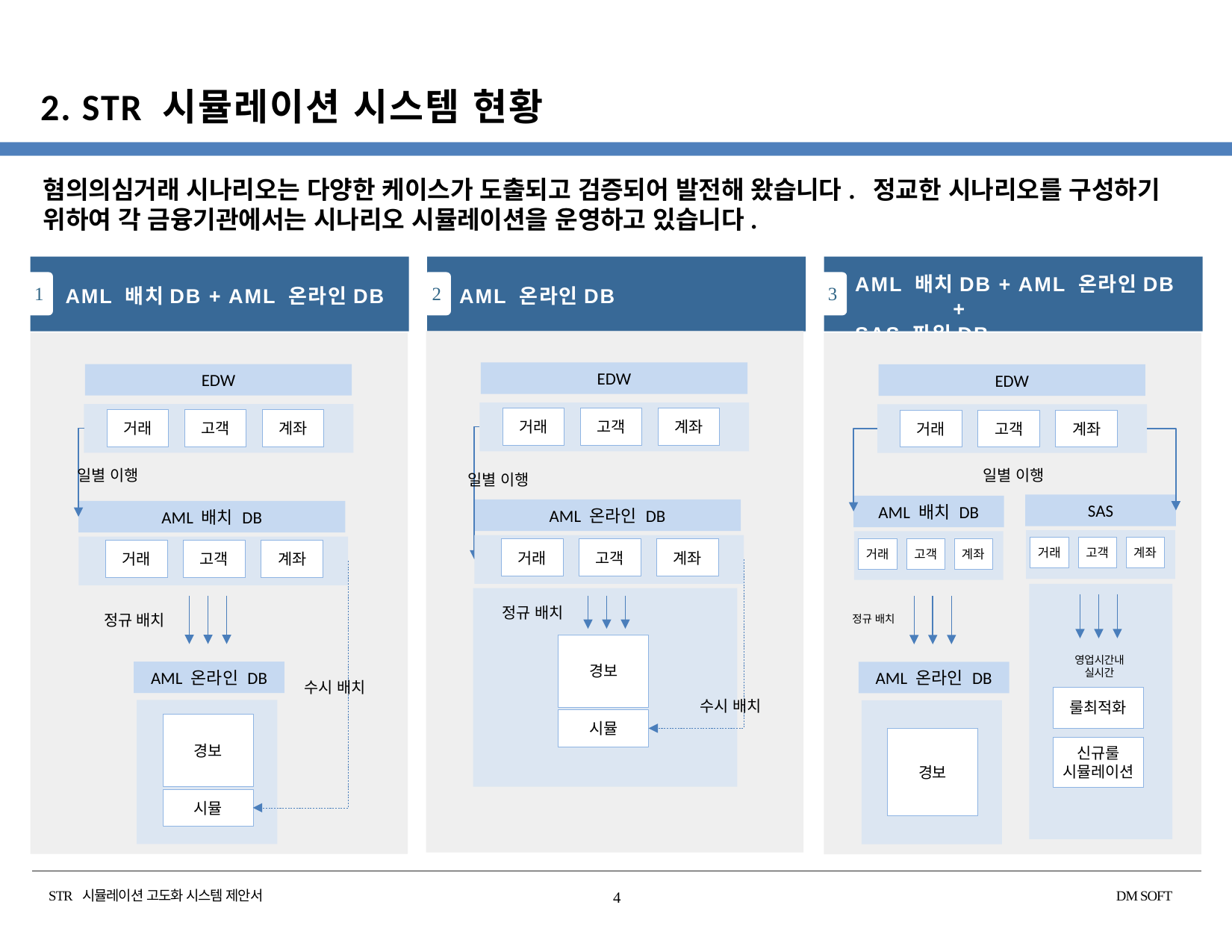

# 2. STR 시뮬레이션 시스템 현황

혐의의심거래 시나리오는 다양한 케이스가 도출되고 검증되어 발전해 왔습니다.  정교한 시나리오를 구성하기 위하여 각 금융기관에서는 시나리오 시뮬레이션을 운영하고 있습니다.

AML 배치DB + AML 온라인DB +
SAS 파일DB

1
2
3
AML 배치DB + AML 온라인DB
AML 온라인DB

EDW
EDW
EDW

거래
고객
계좌
거래
고객
계좌
거래
고객
계좌
일별 이행
일별 이행
일별 이행
SAS
AML 배치 DB
AML 온라인 DB
AML 배치 DB

거래
고객
계좌
거래
고객
계좌
거래
고객
계좌
거래
고객
계좌

정규 배치
정규 배치
정규 배치
경보
영업시간내
실시간
AML 온라인 DB
AML 온라인 DB
수시 배치
룰최적화
수시 배치

시뮬
경보
경보
신규룰
시뮬레이션
시뮬